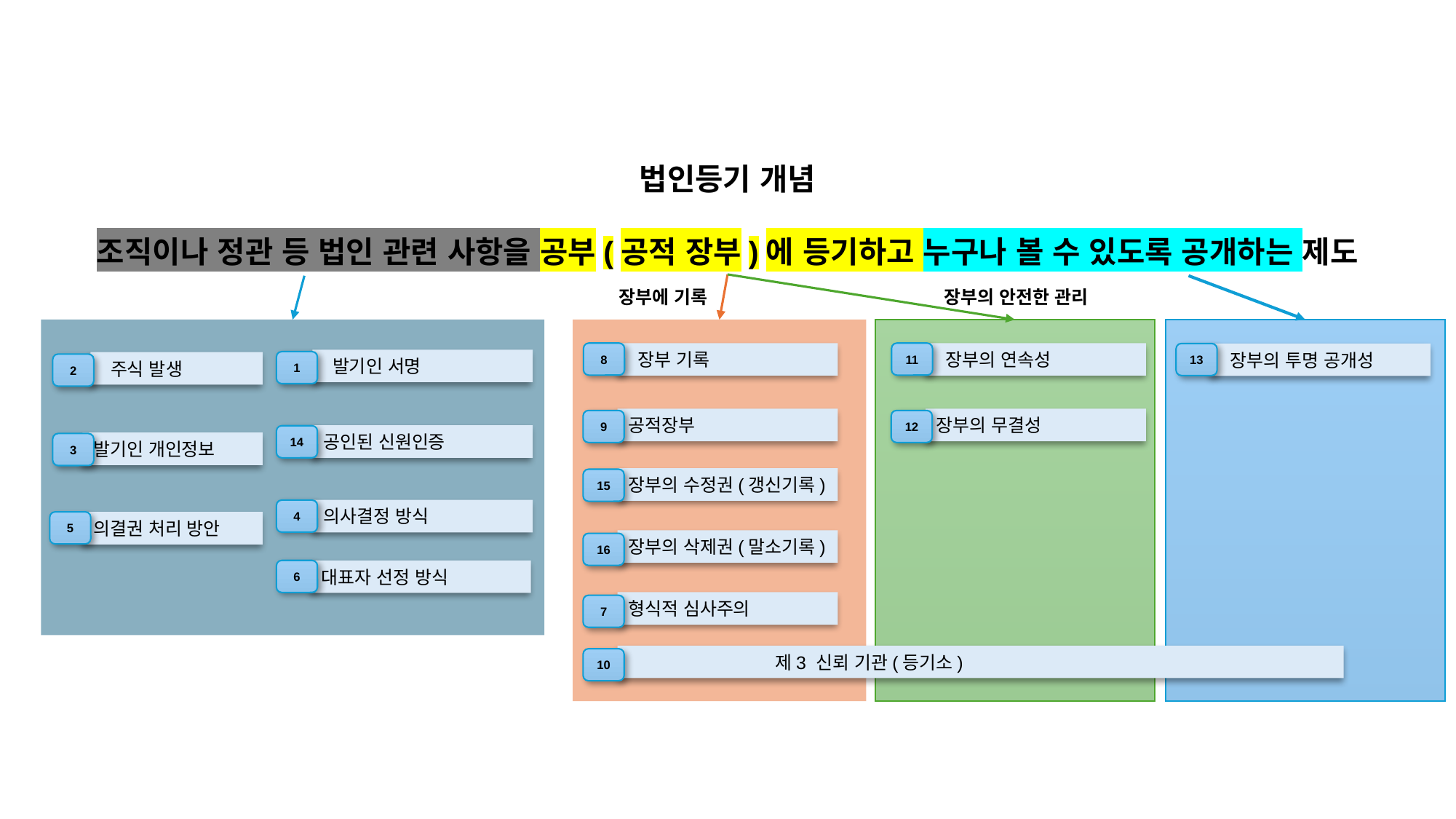

법인등기 개념

조직이나 정관 등 법인 관련 사항을 공부(공적 장부)에 등기하고 누구나 볼 수 있도록 공개하는 제도
장부에 기록
장부의 안전한 관리

8
 장부 기록
11
 장부의 연속성
13
 장부의 투명 공개성
 발기인 서명
1
 주식 발생
2
공적장부
장부의 무결성
9
12
공인된 신원인증
14
발기인 개인정보
3
장부의 수정권(갱신기록)
15
의사결정 방식
4
5
의결권 처리 방안
장부의 삭제권(말소기록)
16
6
대표자 선정 방식
형식적 심사주의
7
                            제3 신뢰 기관(등기소)
10